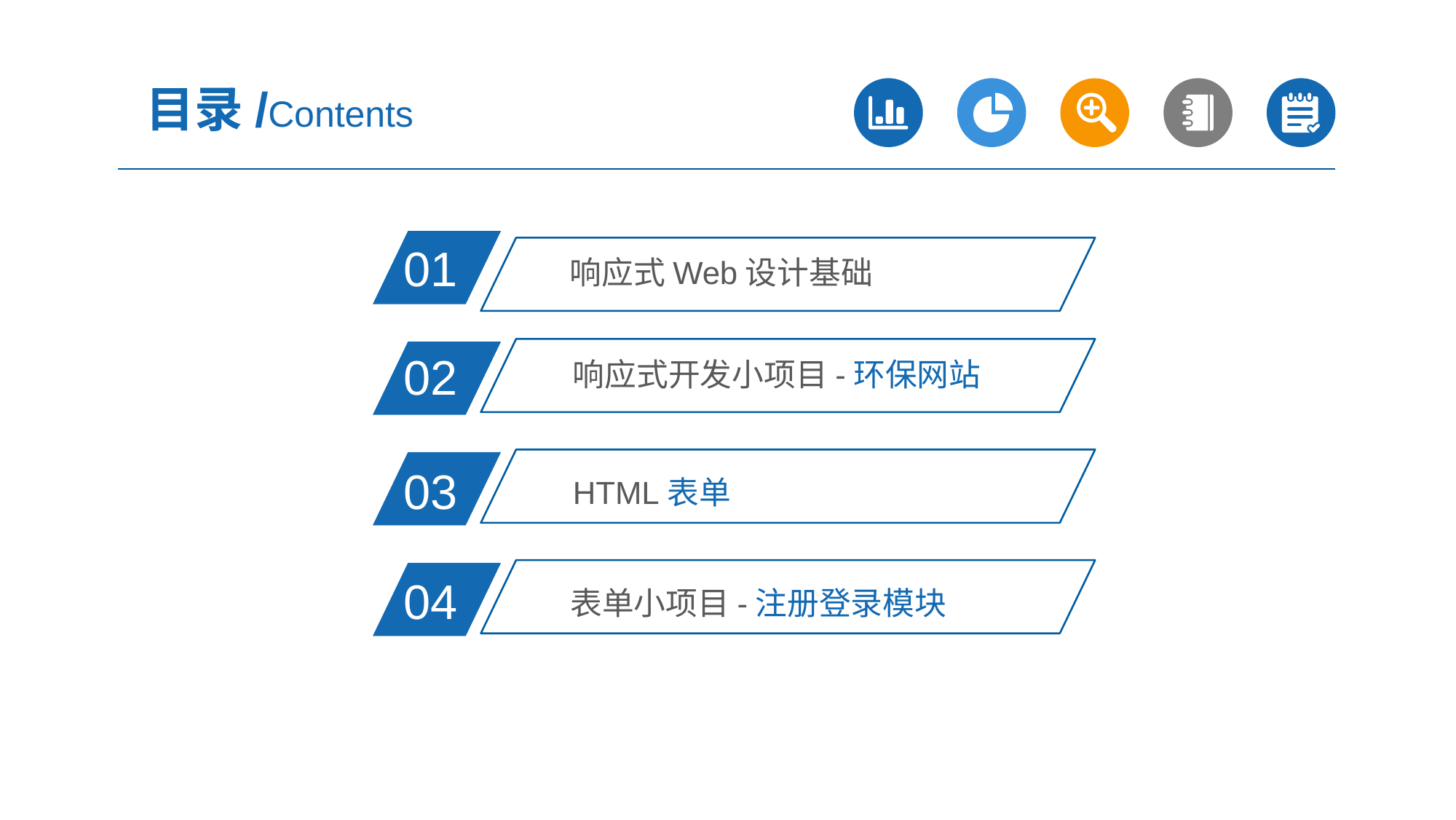

目录/Contents

01

响应式Web设计基础

响应式开发小项目-环保网站
02

HTML表单

03

 表单小项目-注册登录模块

04